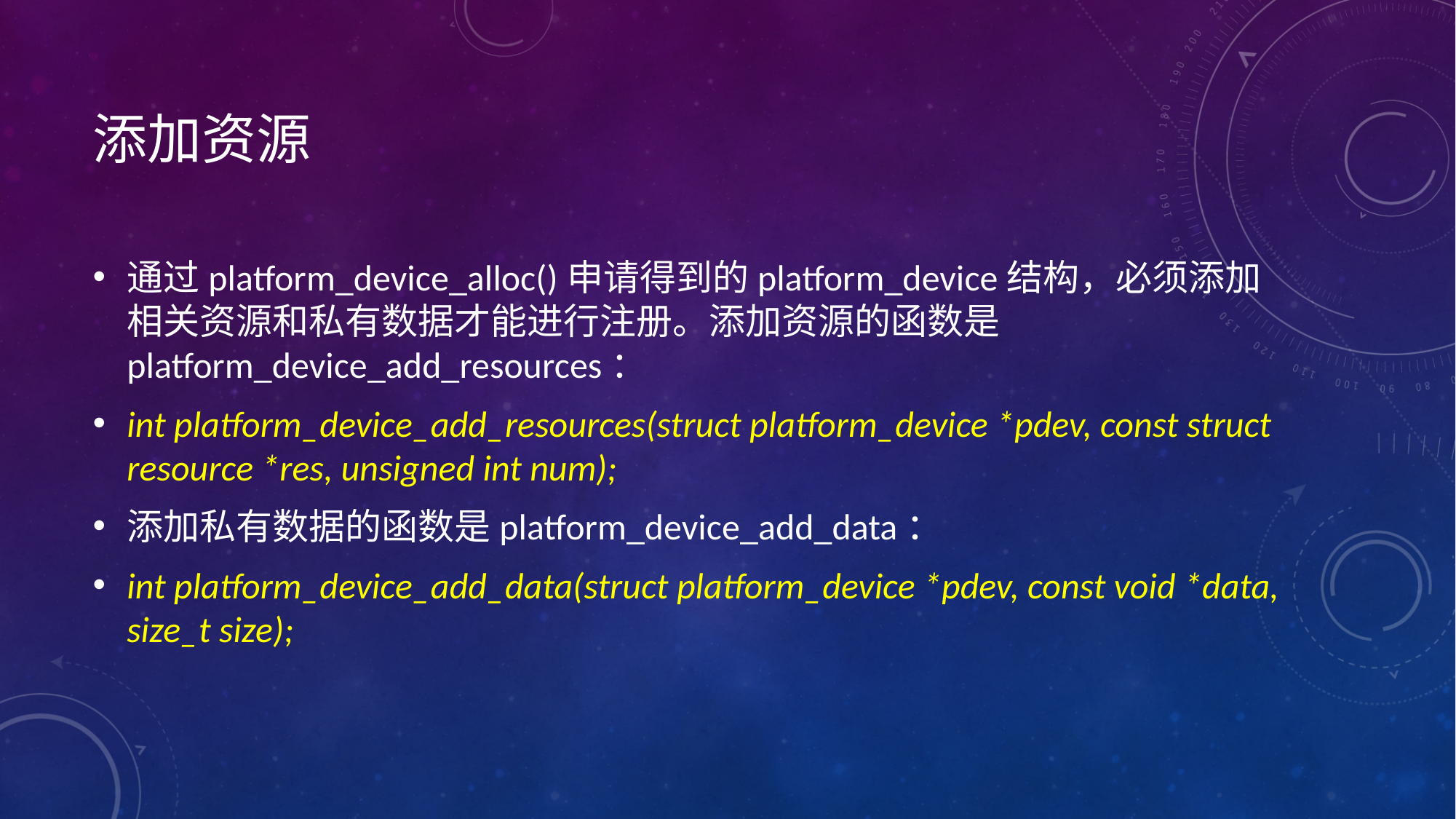

# 添加资源
通过platform_device_alloc()申请得到的platform_device结构，必须添加相关资源和私有数据才能进行注册。添加资源的函数是platform_device_add_resources：
int platform_device_add_resources(struct platform_device *pdev, const struct resource *res, unsigned int num);
添加私有数据的函数是platform_device_add_data：
int platform_device_add_data(struct platform_device *pdev, const void *data, size_t size);